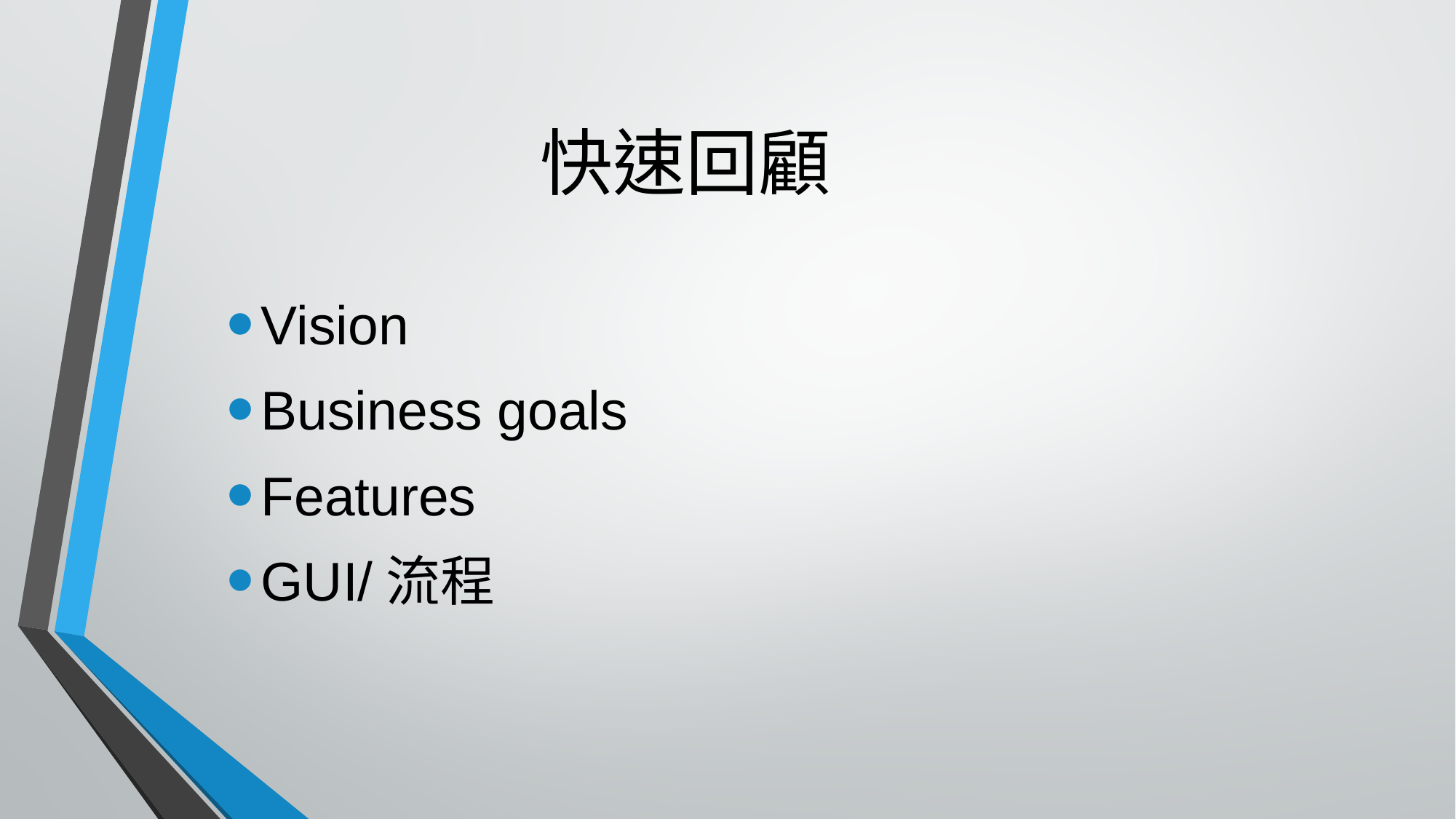

# 快速回顧
Vision
Business goals
Features
GUI/流程